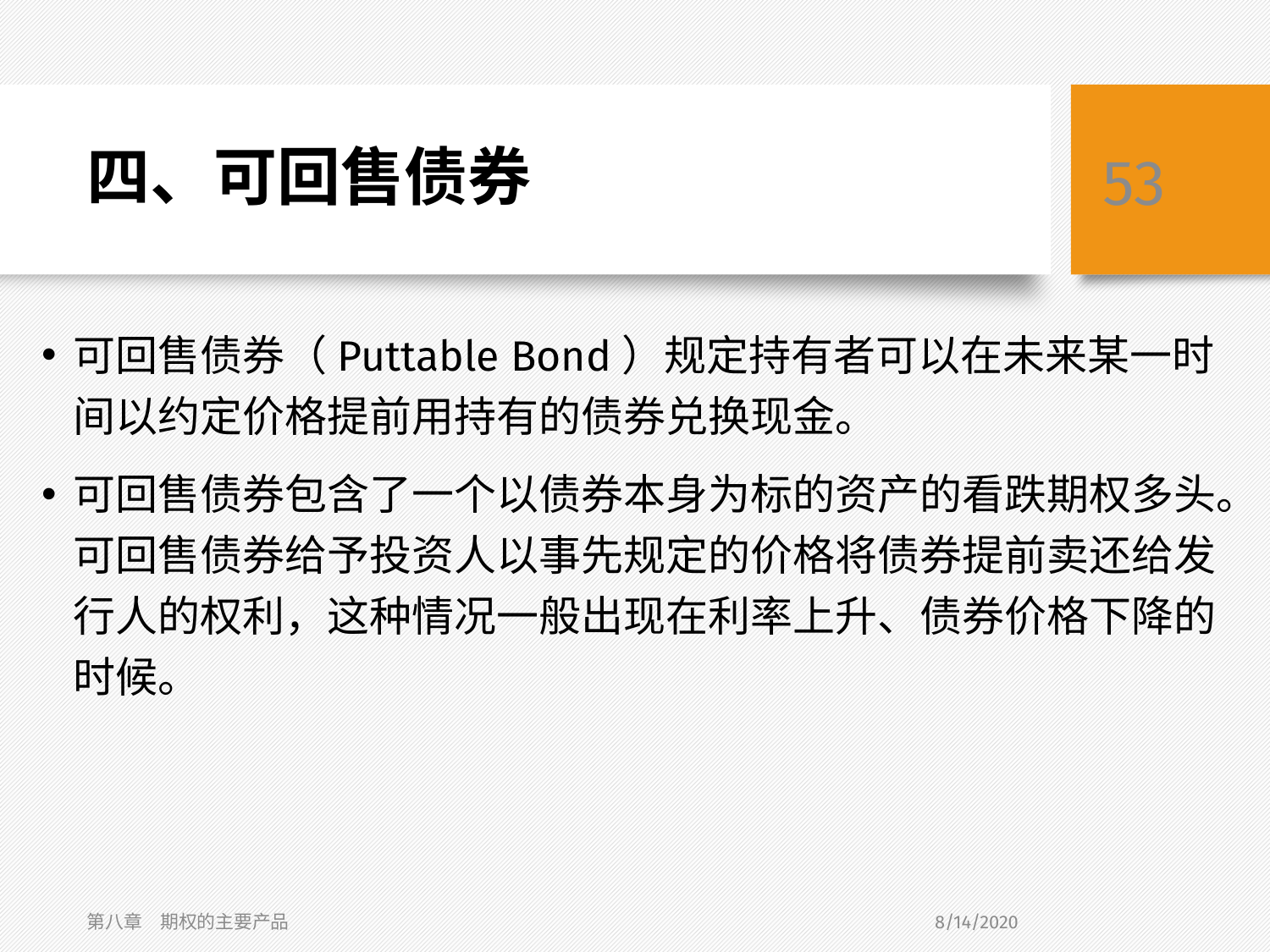

# 四、可回售债券
53
可回售债券（Puttable Bond）规定持有者可以在未来某一时间以约定价格提前用持有的债券兑换现金。
可回售债券包含了一个以债券本身为标的资产的看跌期权多头。可回售债券给予投资人以事先规定的价格将债券提前卖还给发行人的权利，这种情况一般出现在利率上升、债券价格下降的时候。

8/14/2020
第八章　期权的主要产品